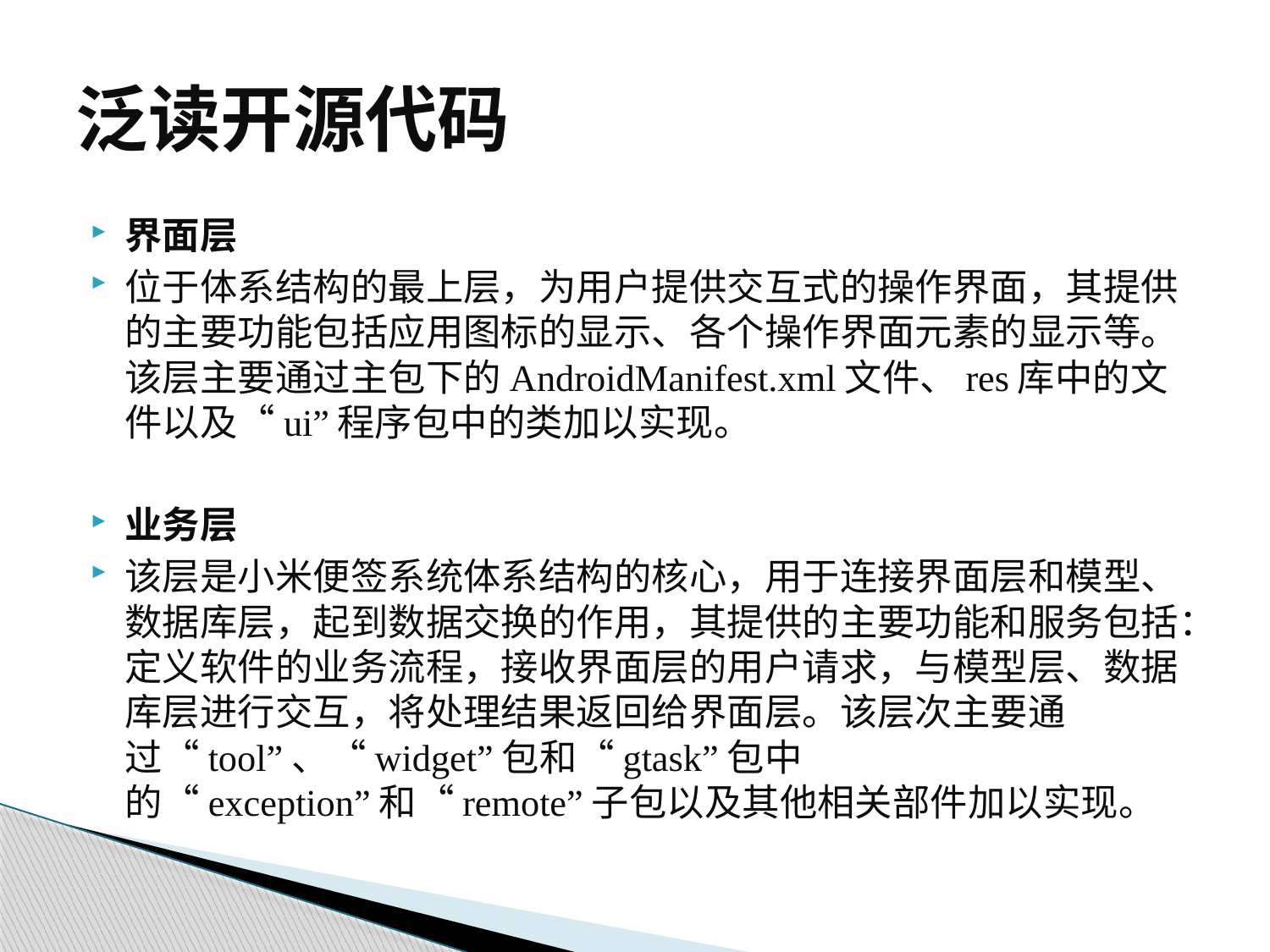

# 泛读开源代码
界面层
位于体系结构的最上层，为用户提供交互式的操作界面，其提供的主要功能包括应用图标的显示、各个操作界面元素的显示等。该层主要通过主包下的AndroidManifest.xml文件、res库中的文件以及“ui”程序包中的类加以实现。

业务层
该层是小米便签系统体系结构的核心，用于连接界面层和模型、数据库层，起到数据交换的作用，其提供的主要功能和服务包括：定义软件的业务流程，接收界面层的用户请求，与模型层、数据库层进行交互，将处理结果返回给界面层。该层次主要通过“tool”、“widget”包和“gtask”包中的“exception”和“remote”子包以及其他相关部件加以实现。